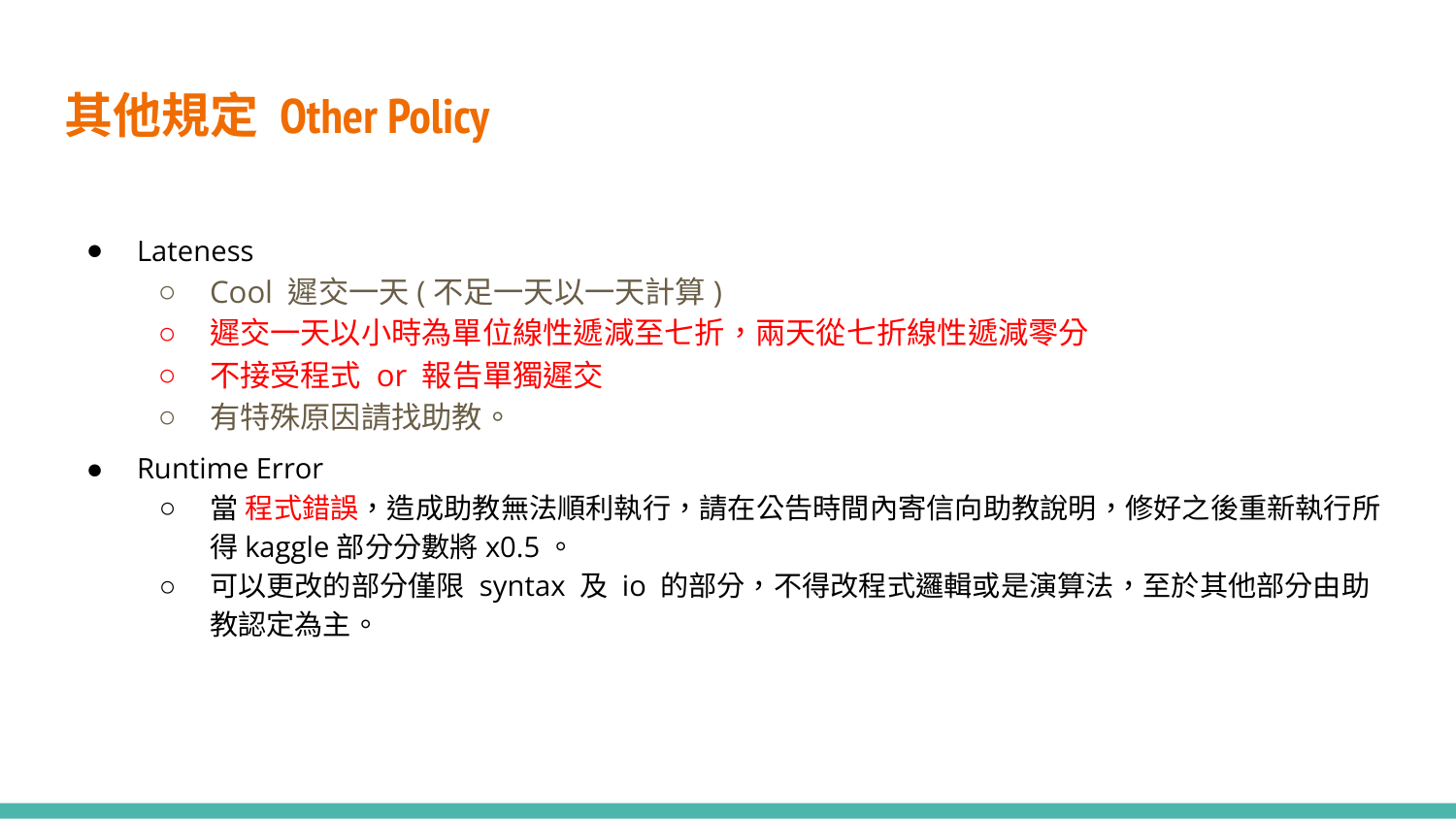

# 其他規定 Other Policy
Lateness
Cool 遲交一天(不足一天以一天計算)
遲交一天以小時為單位線性遞減至七折，兩天從七折線性遞減零分
不接受程式 or 報告單獨遲交
有特殊原因請找助教。
Runtime Error
當 程式錯誤，造成助教無法順利執行，請在公告時間內寄信向助教說明，修好之後重新執行所得kaggle部分分數將x0.5。
可以更改的部分僅限 syntax 及 io 的部分，不得改程式邏輯或是演算法，至於其他部分由助教認定為主。